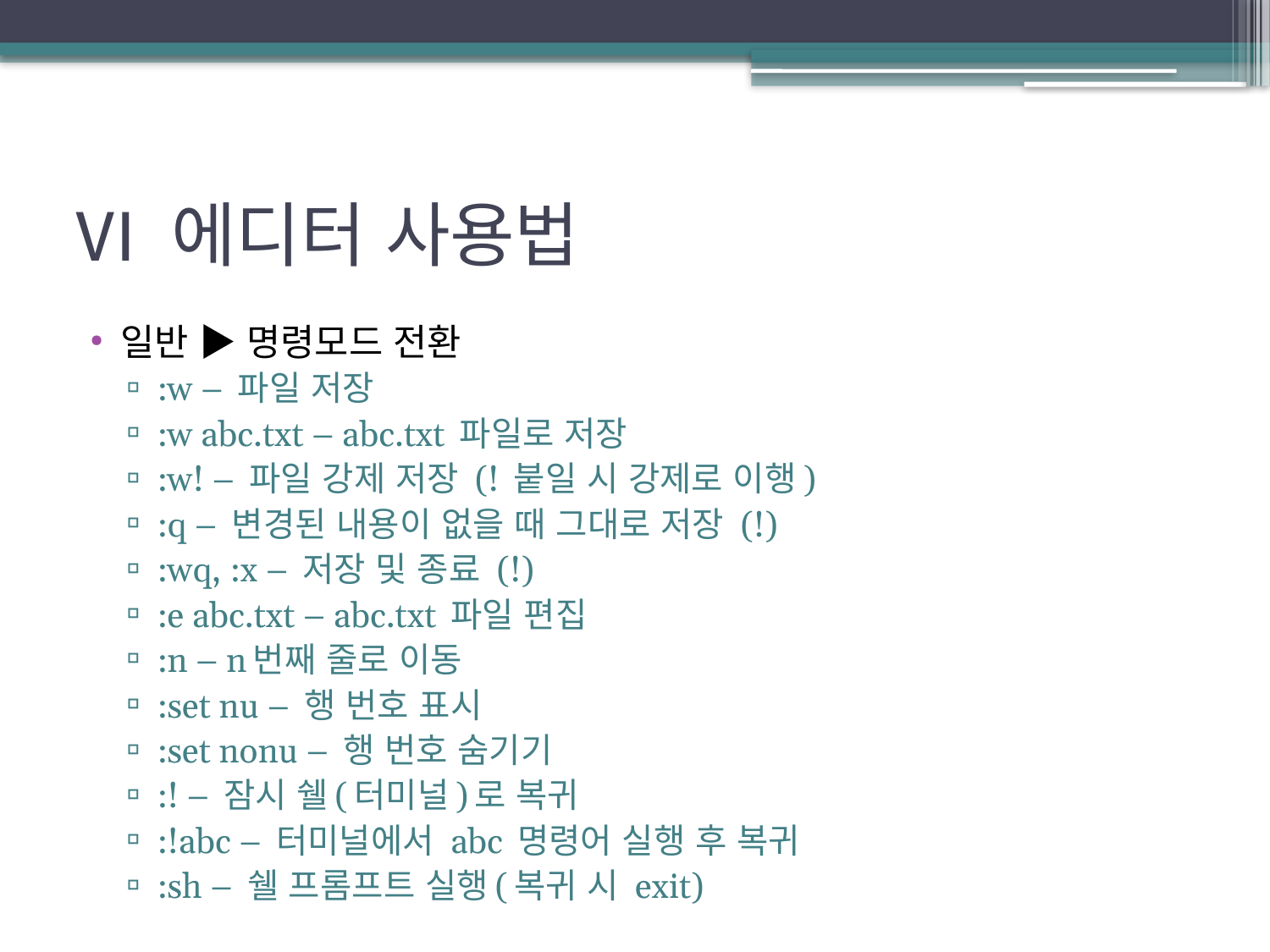

# VI 에디터 사용법
일반 ▶ 명령모드 전환
:w – 파일 저장
:w abc.txt – abc.txt 파일로 저장
:w! – 파일 강제 저장 (! 붙일 시 강제로 이행)
:q – 변경된 내용이 없을 때 그대로 저장 (!)
:wq, :x – 저장 및 종료 (!)
:e abc.txt – abc.txt 파일 편집
:n – n번째 줄로 이동
:set nu – 행 번호 표시
:set nonu – 행 번호 숨기기
:! – 잠시 쉘(터미널)로 복귀
:!abc – 터미널에서 abc 명령어 실행 후 복귀
:sh – 쉘 프롬프트 실행(복귀 시 exit)